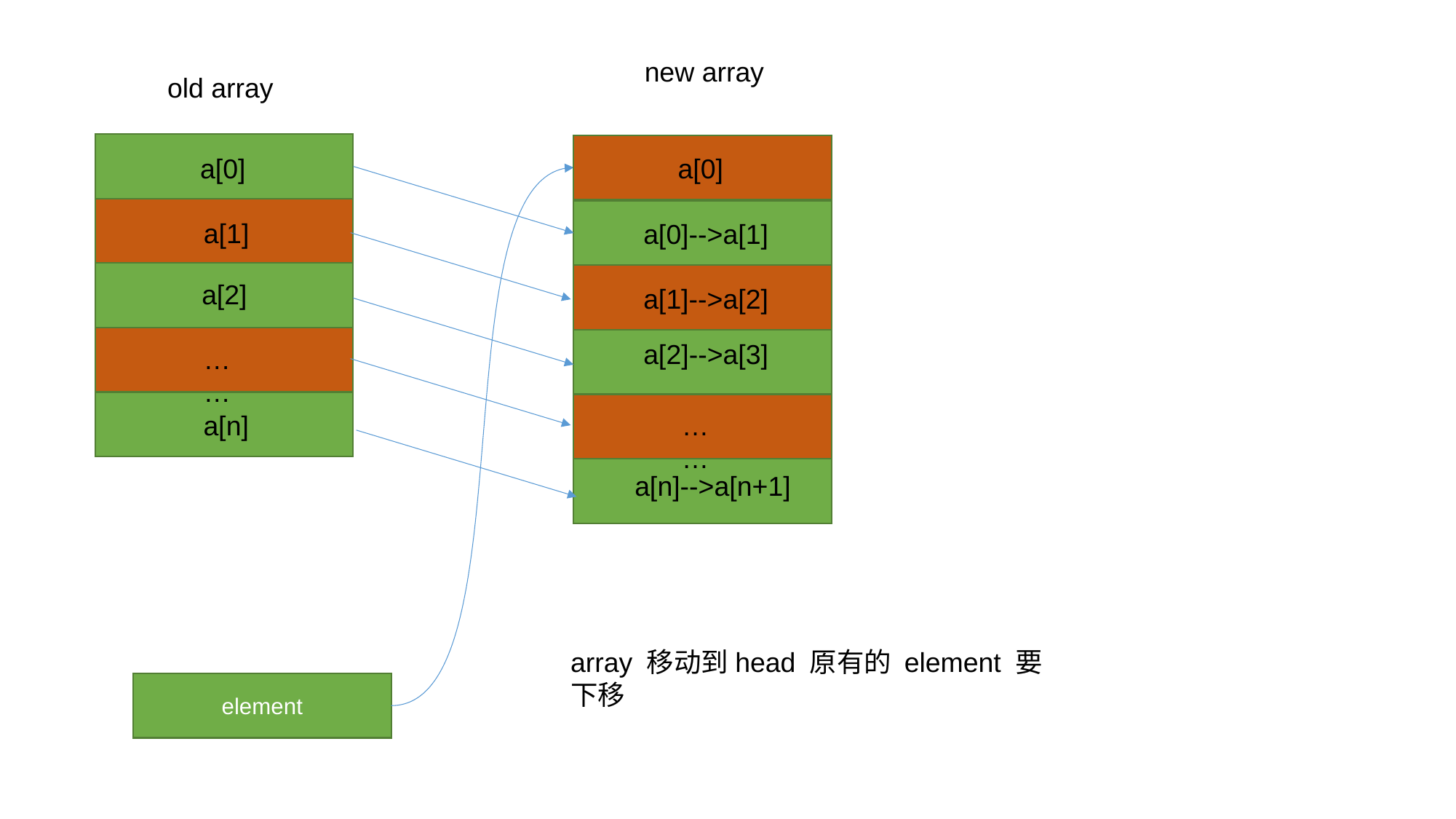

new array
old array

a[0]
a[0]

a[1]
a[0]-->a[1]

a[2]
a[1]-->a[2]

a[2]-->a[3]
……

a[n]
……

a[n]-->a[n+1]
array 移动到head 原有的 element 要下移
element